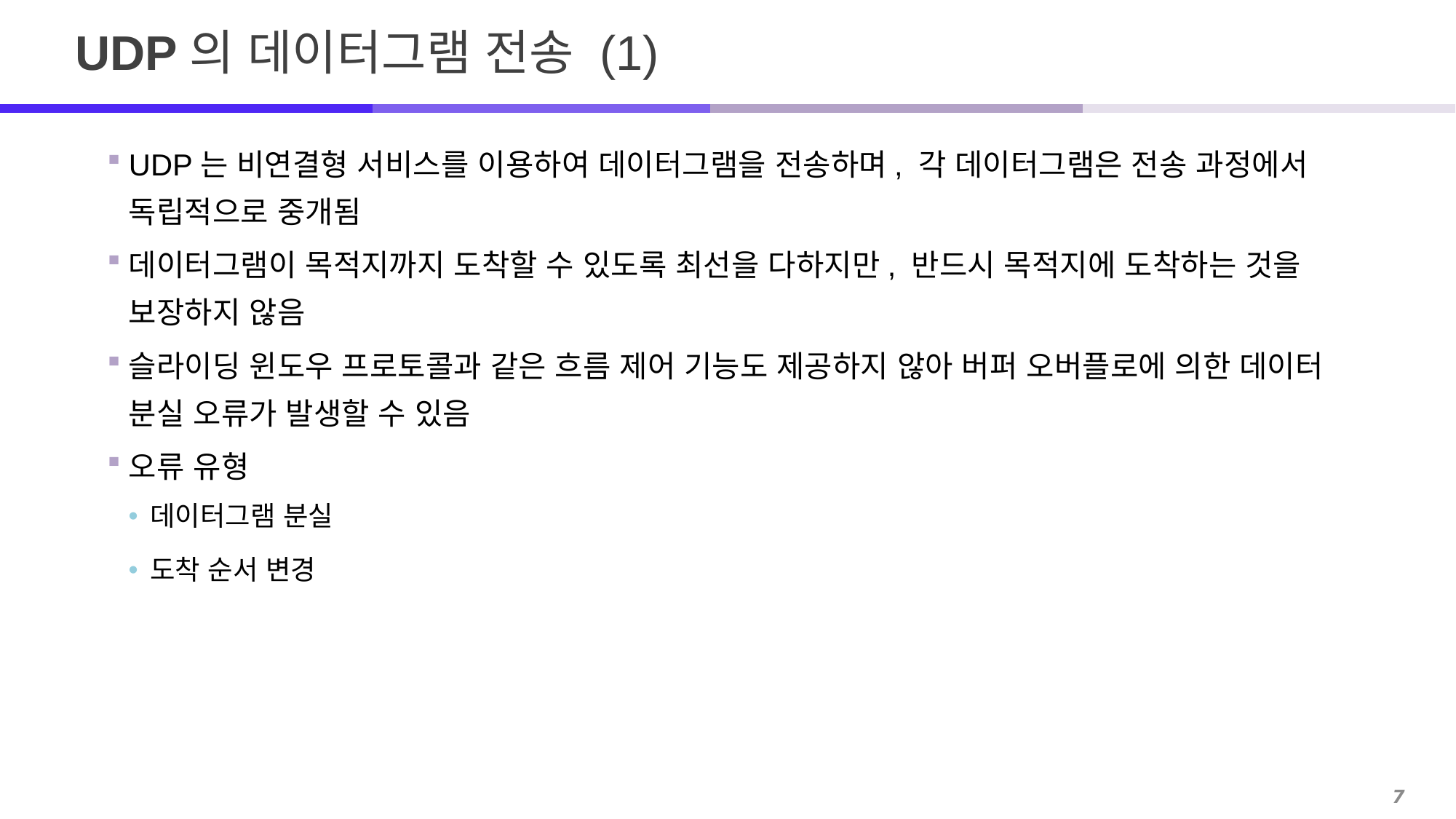

# UDP의 데이터그램 전송 (1)
UDP는 비연결형 서비스를 이용하여 데이터그램을 전송하며, 각 데이터그램은 전송 과정에서 독립적으로 중개됨
데이터그램이 목적지까지 도착할 수 있도록 최선을 다하지만, 반드시 목적지에 도착하는 것을 보장하지 않음
슬라이딩 윈도우 프로토콜과 같은 흐름 제어 기능도 제공하지 않아 버퍼 오버플로에 의한 데이터 분실 오류가 발생할 수 있음
오류 유형
데이터그램 분실
도착 순서 변경